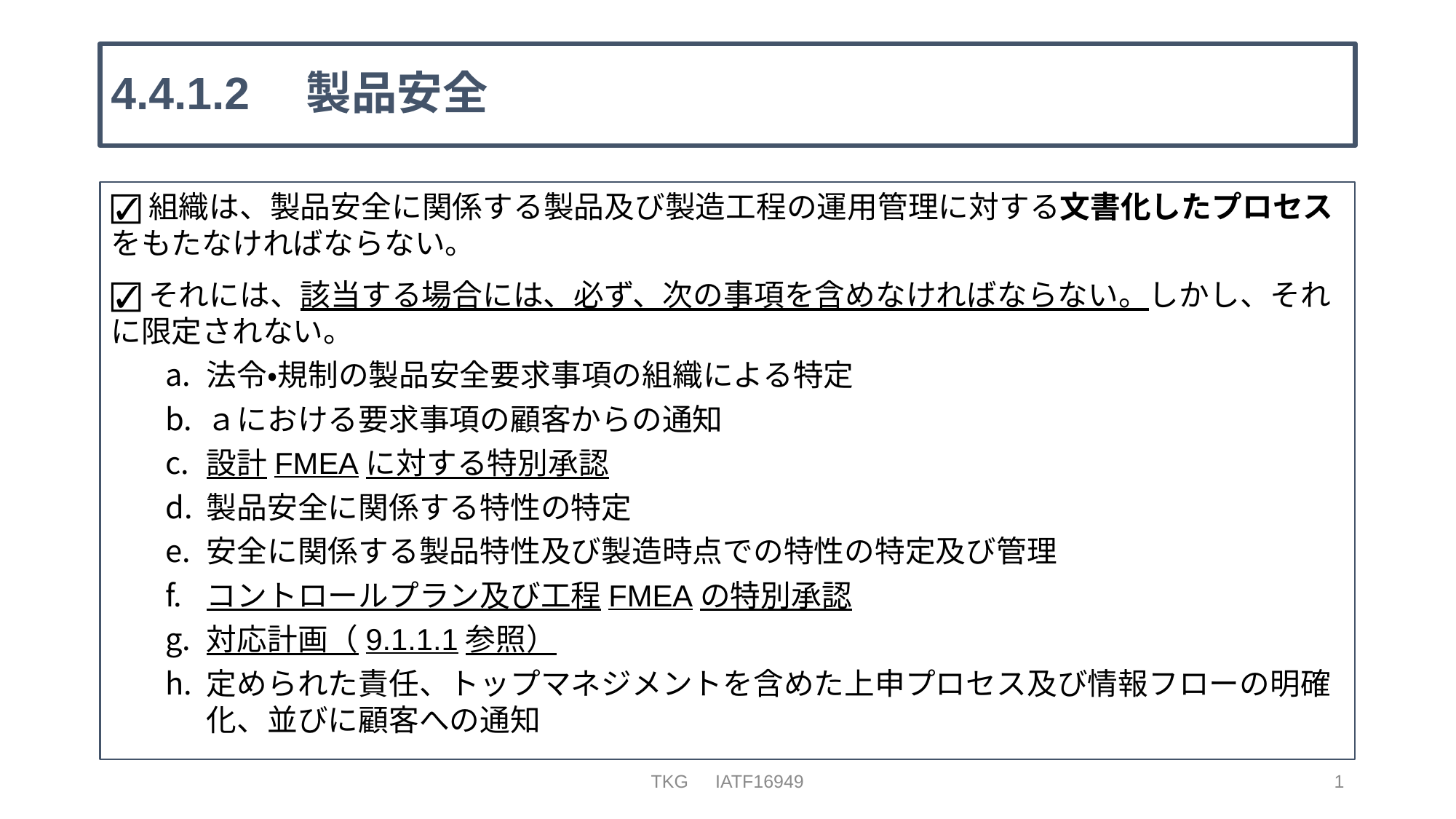

# 4.4.1.2　製品安全
☑組織は、製品安全に関係する製品及び製造工程の運用管理に対する文書化したプロセスをもたなければならない。
☑それには、該当する場合には、必ず、次の事項を含めなければならない。しかし、それに限定されない。
法令・規制の製品安全要求事項の組織による特定
ａにおける要求事項の顧客からの通知
設計FMEAに対する特別承認
製品安全に関係する特性の特定
安全に関係する製品特性及び製造時点での特性の特定及び管理
コントロールプラン及び工程FMEAの特別承認
対応計画（9.1.1.1参照）
定められた責任、トップマネジメントを含めた上申プロセス及び情報フローの明確化、並びに顧客への通知

TKG　IATF16949
1